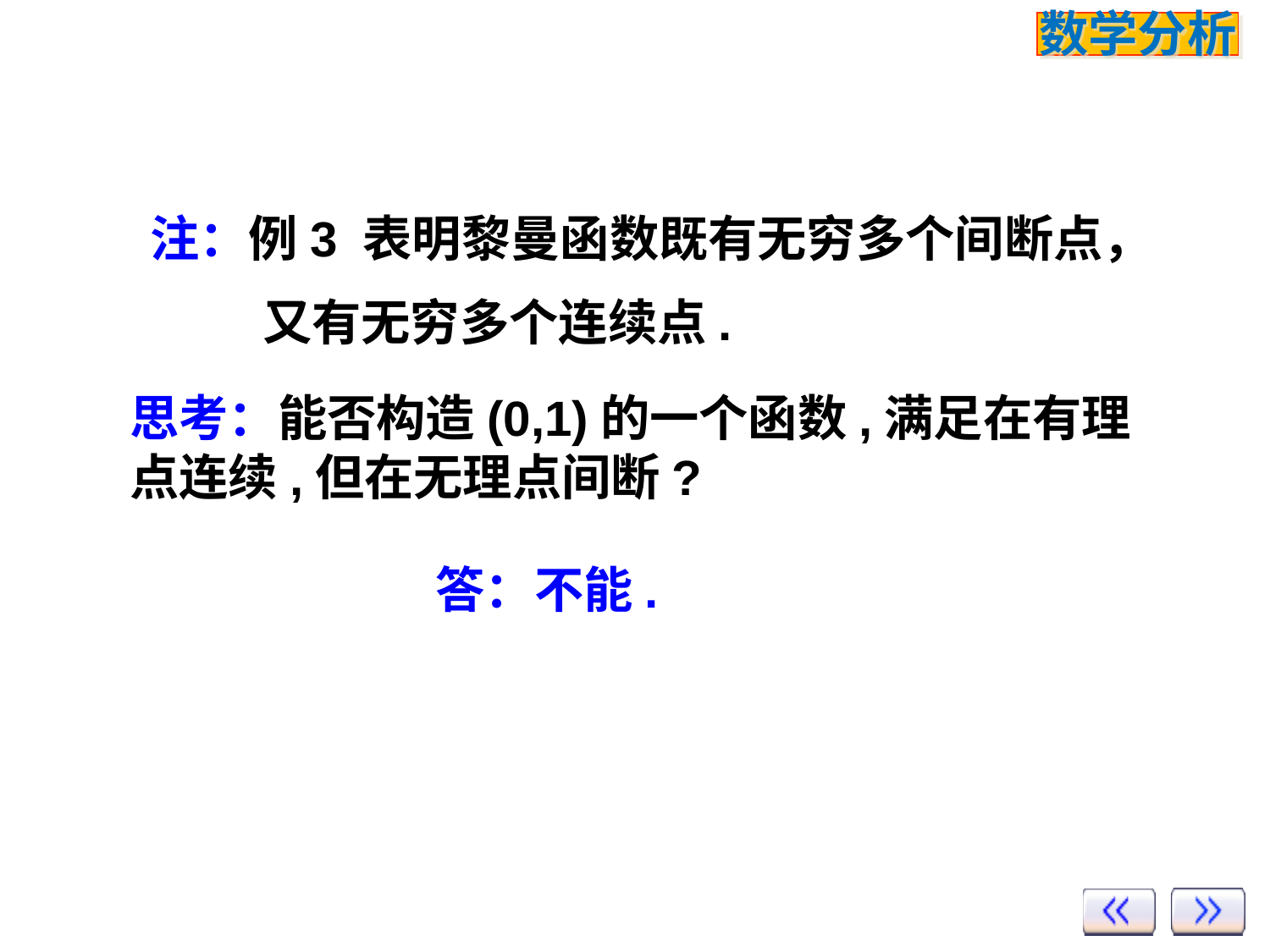

注：例3 表明黎曼函数既有无穷多个间断点，
         又有无穷多个连续点.
思考：能否构造(0,1)的一个函数,满足在有理点连续,但在无理点间断?
答：不能.